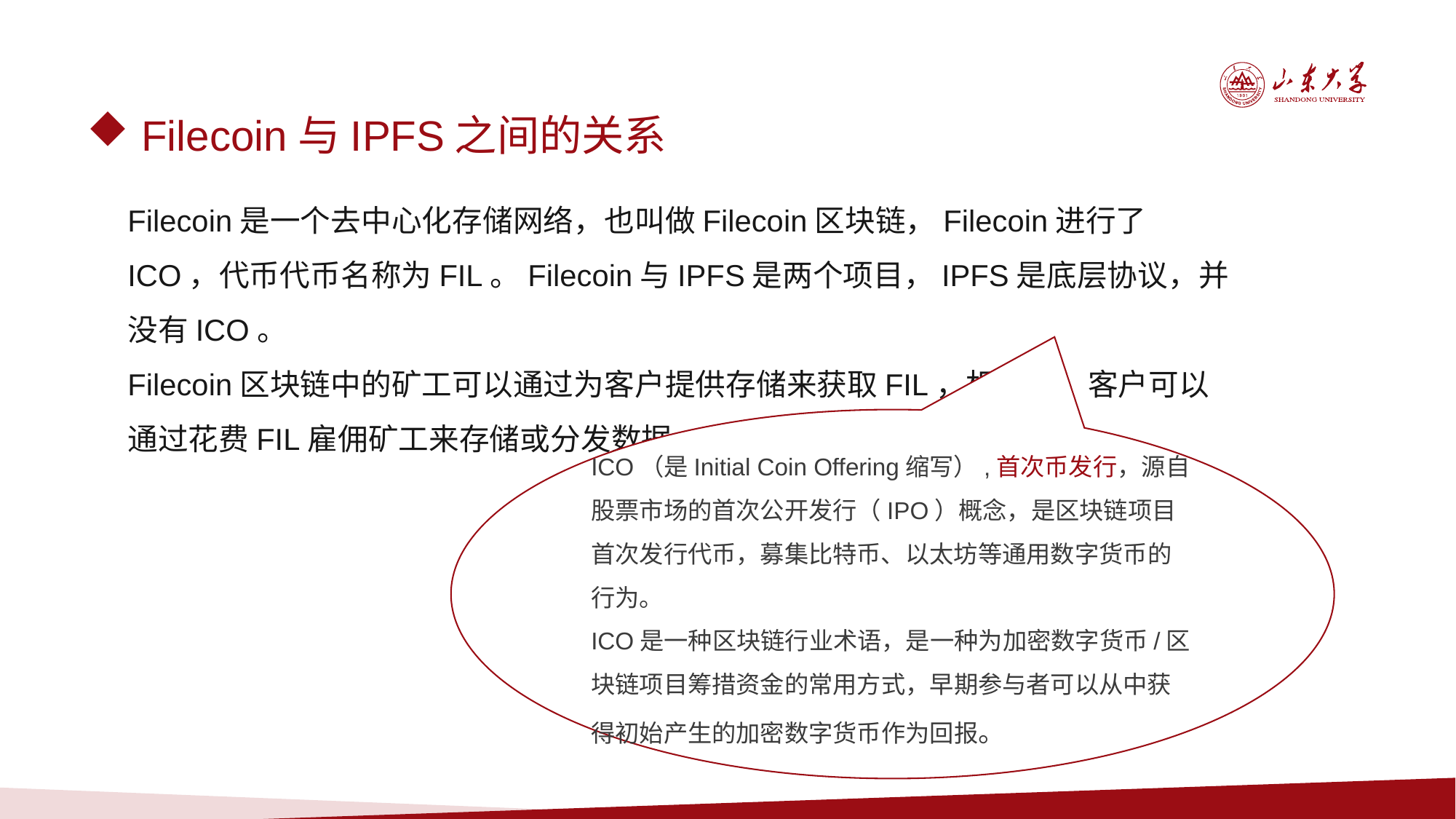

Filecoin与IPFS之间的关系

Filecoin是一个去中心化存储网络，也叫做Filecoin区块链，Filecoin进行了ICO，代币代币名称为FIL。Filecoin与IPFS是两个项目，IPFS是底层协议，并没有ICO。
Filecoin区块链中的矿工可以通过为客户提供存储来获取FIL，相反的，客户可以通过花费FIL雇佣矿工来存储或分发数据。

ICO（是Initial Coin Offering缩写）,首次币发行，源自股票市场的首次公开发行（IPO）概念，是区块链项目首次发行代币，募集比特币、以太坊等通用数字货币的行为。
ICO是一种区块链行业术语，是一种为加密数字货币/区块链项目筹措资金的常用方式，早期参与者可以从中获得初始产生的加密数字货币作为回报。